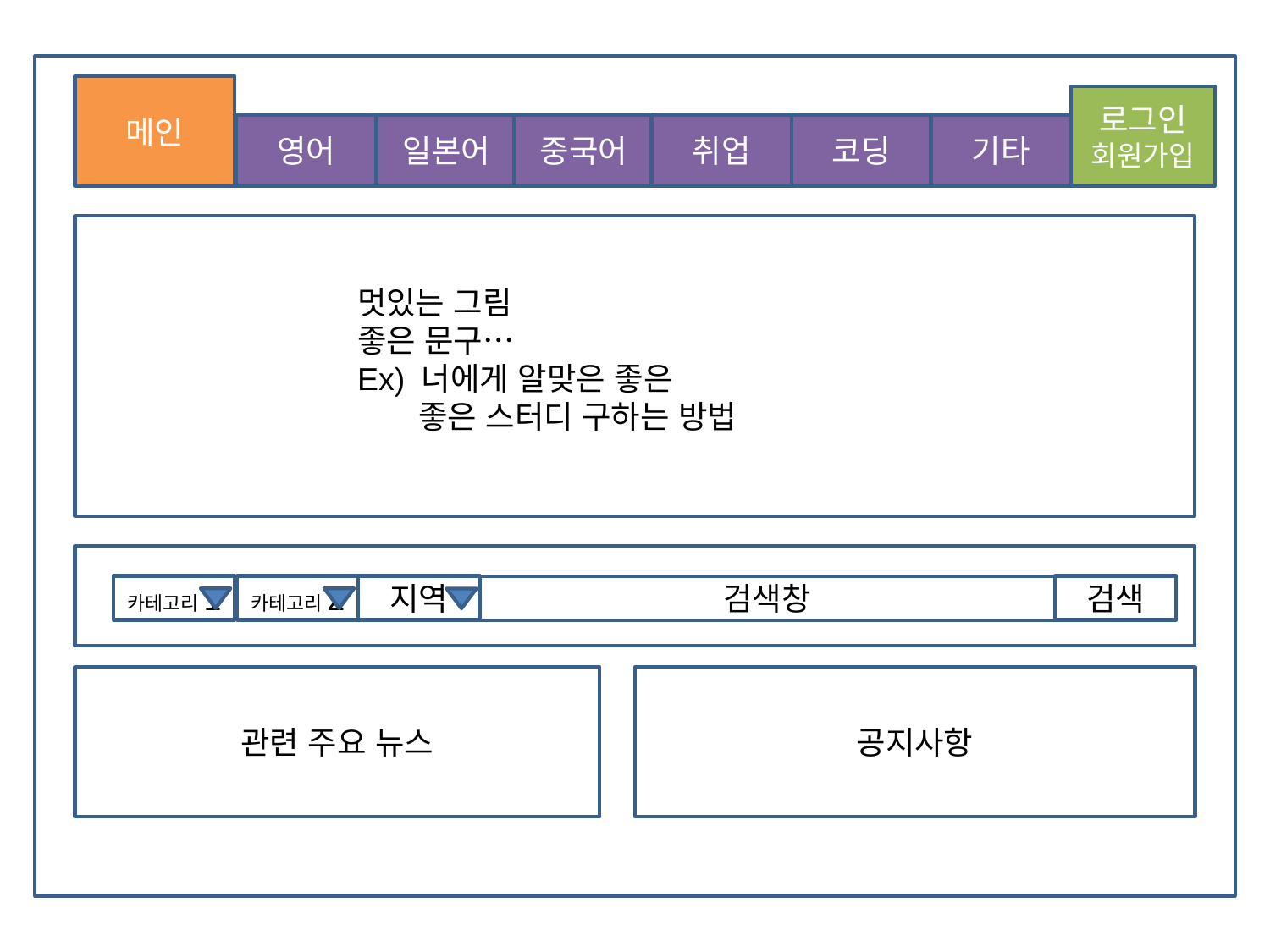

메인
로그인
회원가입
취업
코딩
기타
영어
일본어
중국어

멋있는 그림
좋은 문구…
Ex) 너에게 알맞은 좋은
      좋은 스터디 구하는 방법

검색
카테고리1
카테고리2
지역
검색창

관련 주요 뉴스
공지사항